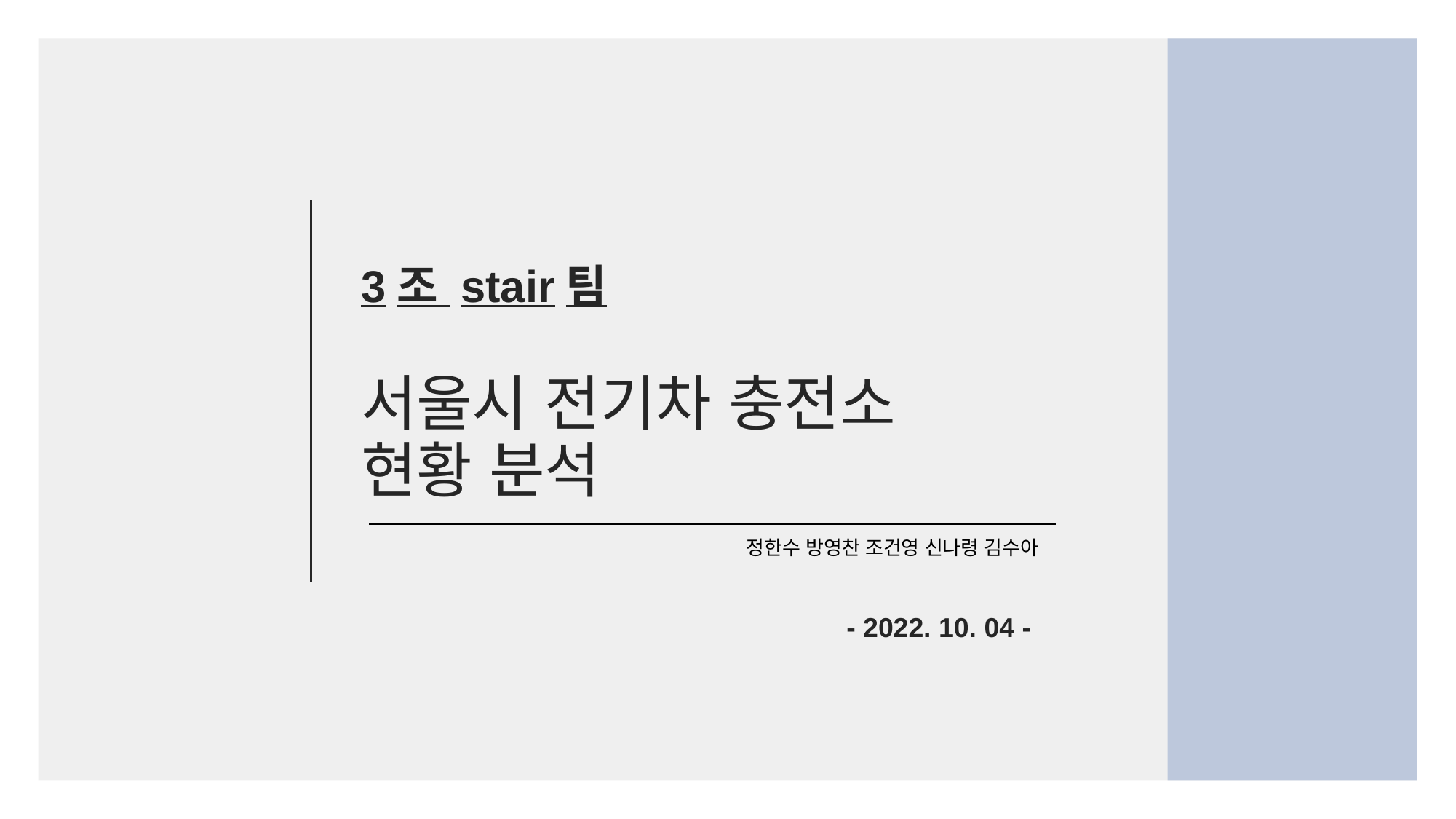

3조 stair팀

서울시 전기차 충전소
현황 분석
정한수 방영찬 조건영 신나령 김수아
- 2022. 10. 04 -